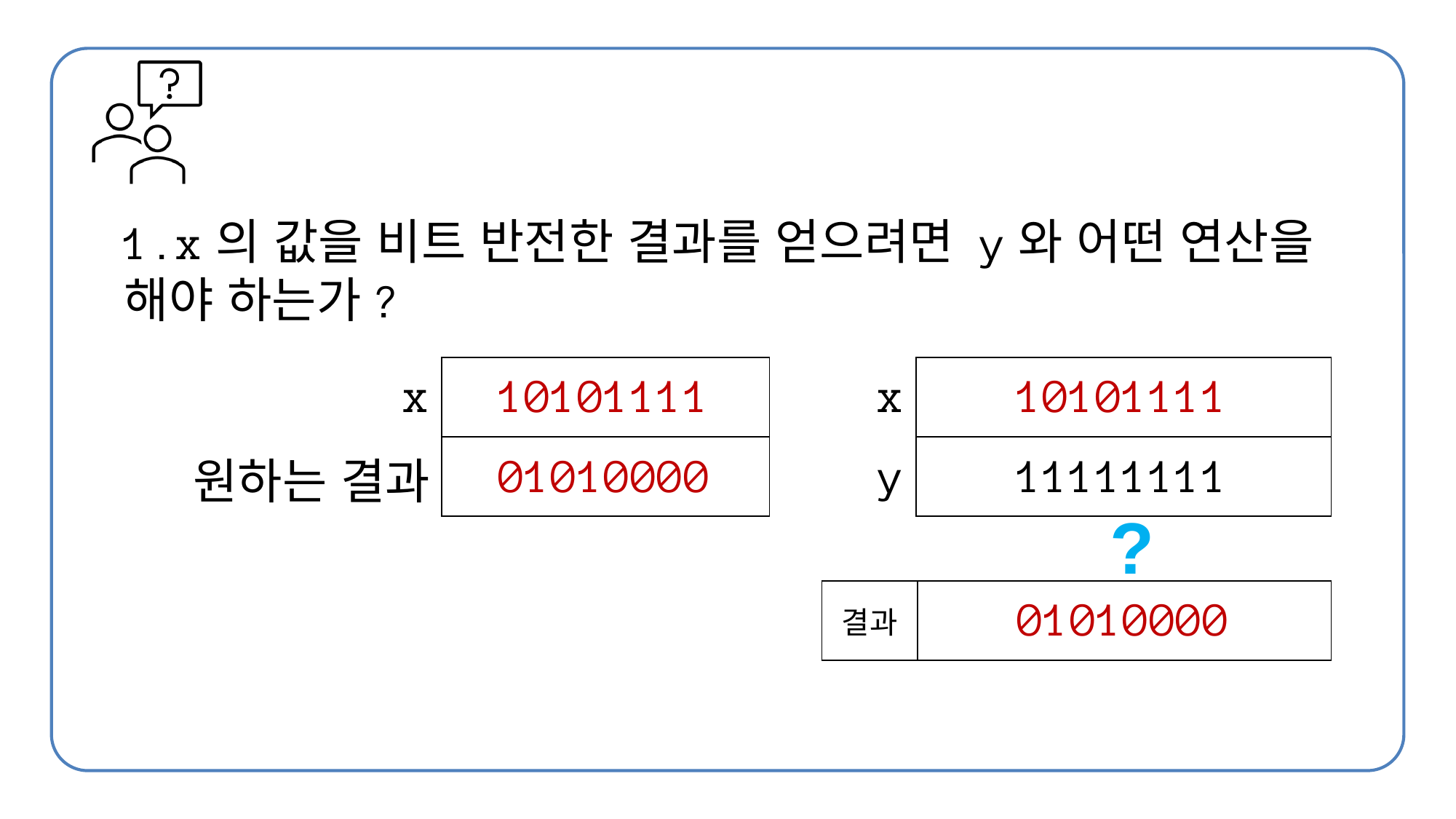

1.x의 값을 비트 반전한 결과를 얻으려면 y와 어떤 연산을 해야 하는가?

| x | 10101111 |
| --- | --- |
| 원하는 결과 | 01010000 |
| x | 10101111 |
| --- | --- |
| y | 11111111 |
?
| 결과 | 01010000 |
| --- | --- |